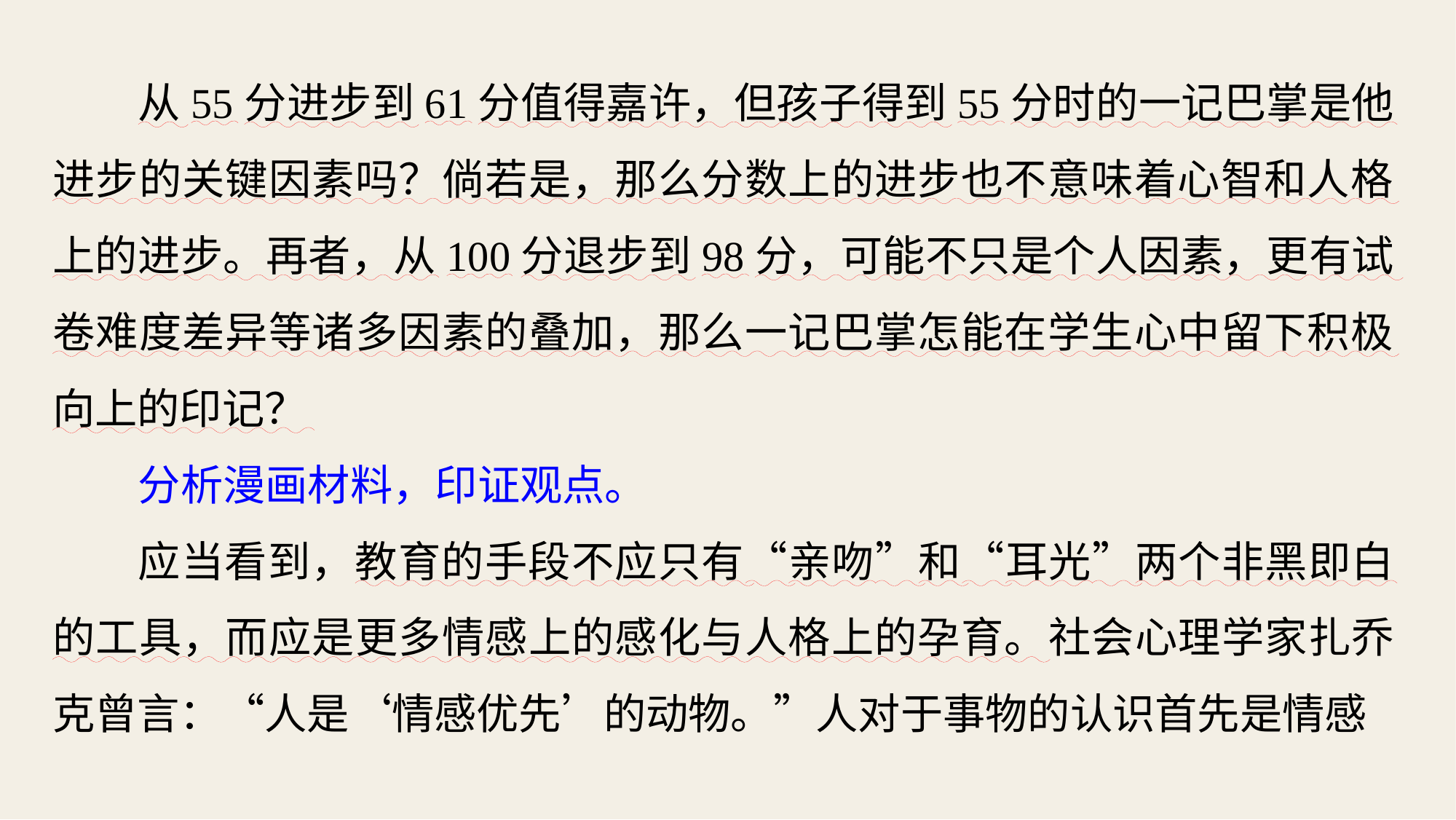

从55分进步到61分值得嘉许，但孩子得到55分时的一记巴掌是他进步的关键因素吗？倘若是，那么分数上的进步也不意味着心智和人格上的进步。再者，从100分退步到98分，可能不只是个人因素，更有试卷难度差异等诸多因素的叠加，那么一记巴掌怎能在学生心中留下积极向上的印记？
分析漫画材料，印证观点。
应当看到，教育的手段不应只有“亲吻”和“耳光”两个非黑即白的工具，而应是更多情感上的感化与人格上的孕育。社会心理学家扎乔克曾言：“人是‘情感优先’的动物。”人对于事物的认识首先是情感